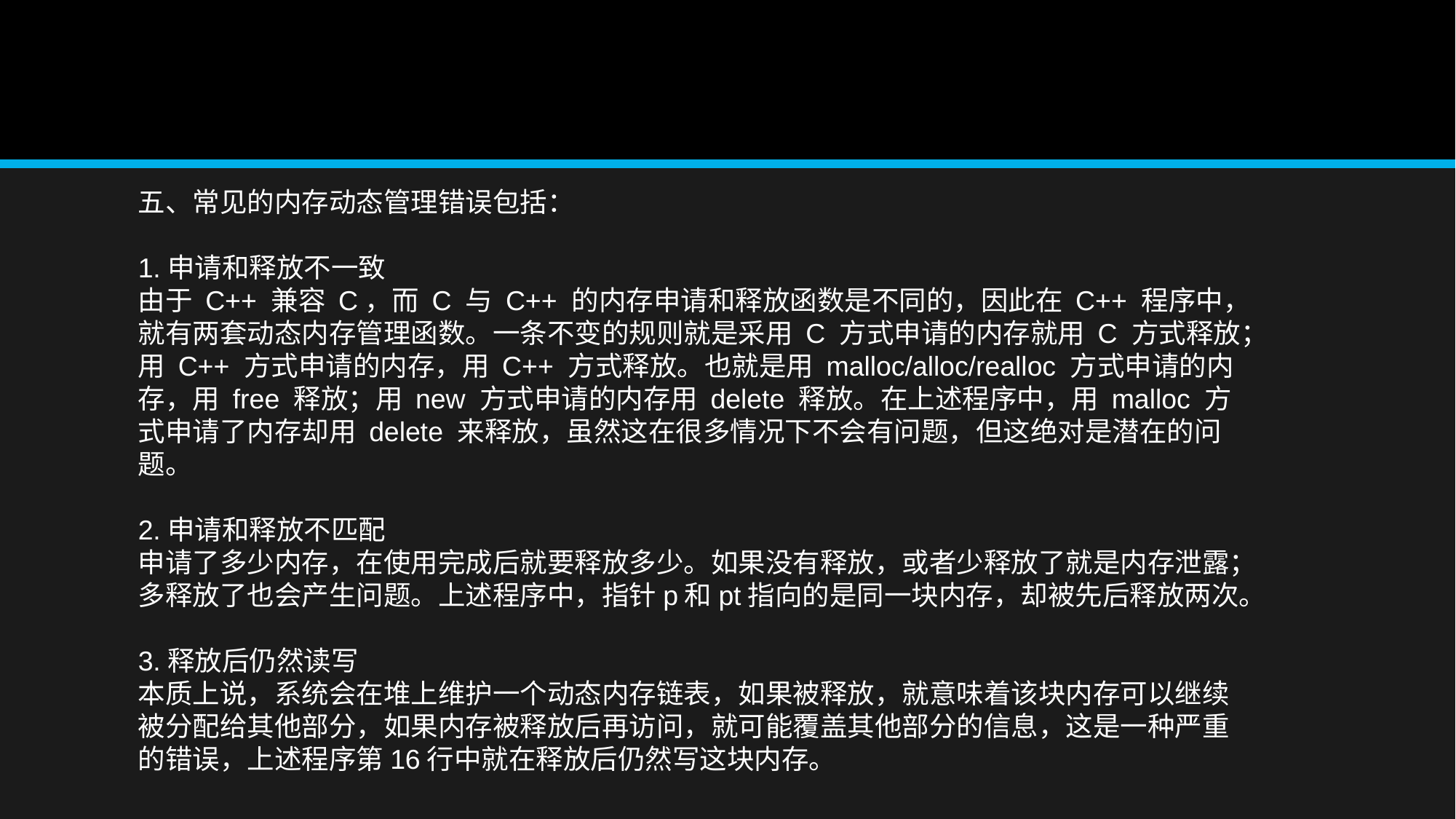

#
五、常见的内存动态管理错误包括：

1.申请和释放不一致
由于 C++ 兼容 C，而 C 与 C++ 的内存申请和释放函数是不同的，因此在 C++ 程序中，就有两套动态内存管理函数。一条不变的规则就是采用 C 方式申请的内存就用 C 方式释放；用 C++ 方式申请的内存，用 C++ 方式释放。也就是用 malloc/alloc/realloc 方式申请的内存，用 free 释放；用 new 方式申请的内存用 delete 释放。在上述程序中，用 malloc 方式申请了内存却用 delete 来释放，虽然这在很多情况下不会有问题，但这绝对是潜在的问题。

2.申请和释放不匹配
申请了多少内存，在使用完成后就要释放多少。如果没有释放，或者少释放了就是内存泄露；多释放了也会产生问题。上述程序中，指针p和pt指向的是同一块内存，却被先后释放两次。

3.释放后仍然读写
本质上说，系统会在堆上维护一个动态内存链表，如果被释放，就意味着该块内存可以继续被分配给其他部分，如果内存被释放后再访问，就可能覆盖其他部分的信息，这是一种严重的错误，上述程序第16行中就在释放后仍然写这块内存。